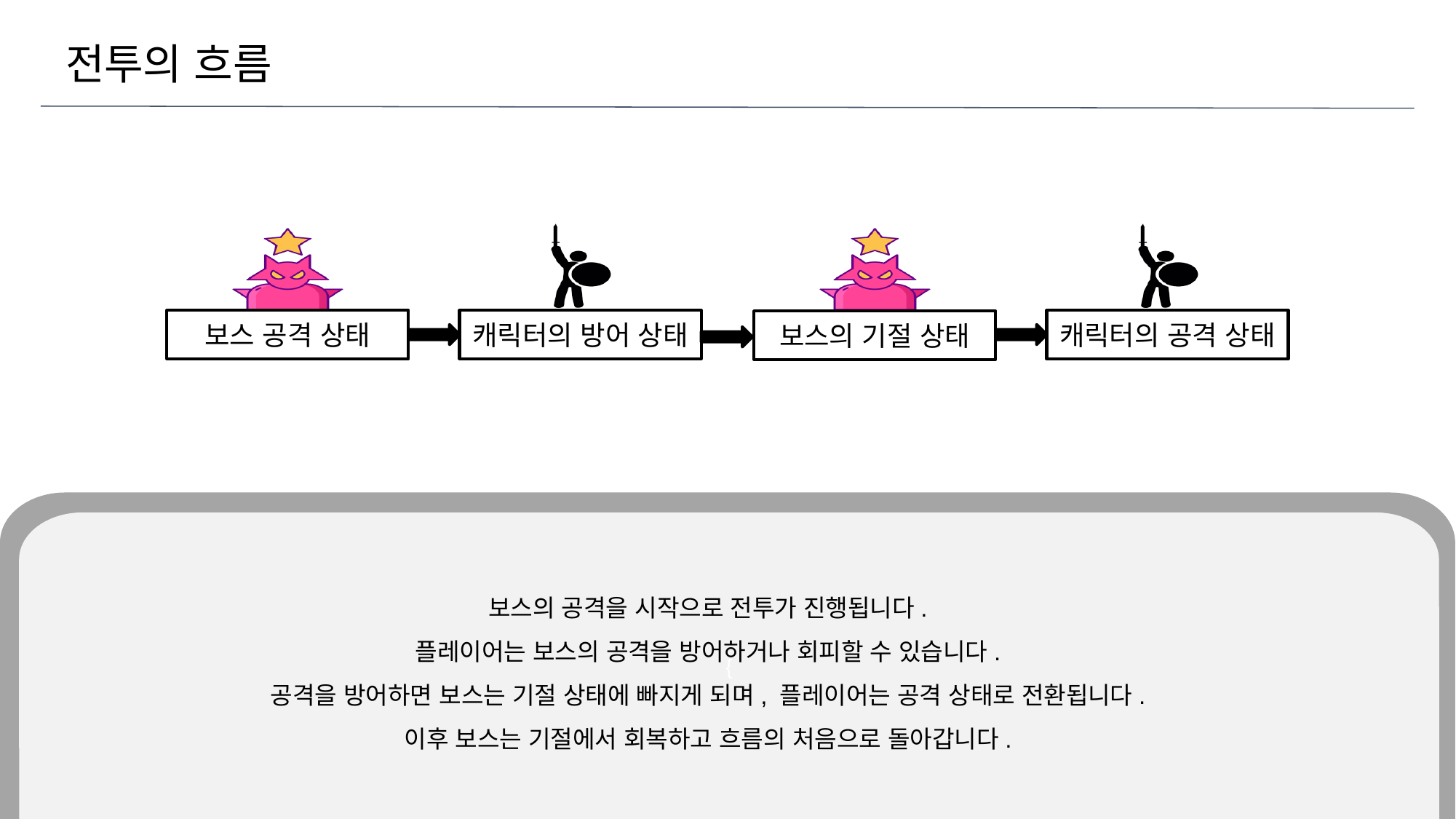

# 전투의 흐름

보스 공격 상태
캐릭터의 방어 상태
보스의 기절 상태
캐릭터의 공격 상태

보스의 공격을 시작으로 전투가 진행됩니다.
플레이어는 보스의 공격을 방어하거나 회피할 수 있습니다.
공격을 방어하면 보스는 기절 상태에 빠지게 되며, 플레이어는 공격 상태로 전환됩니다.
이후 보스는 기절에서 회복하고 흐름의 처음으로 돌아갑니다.